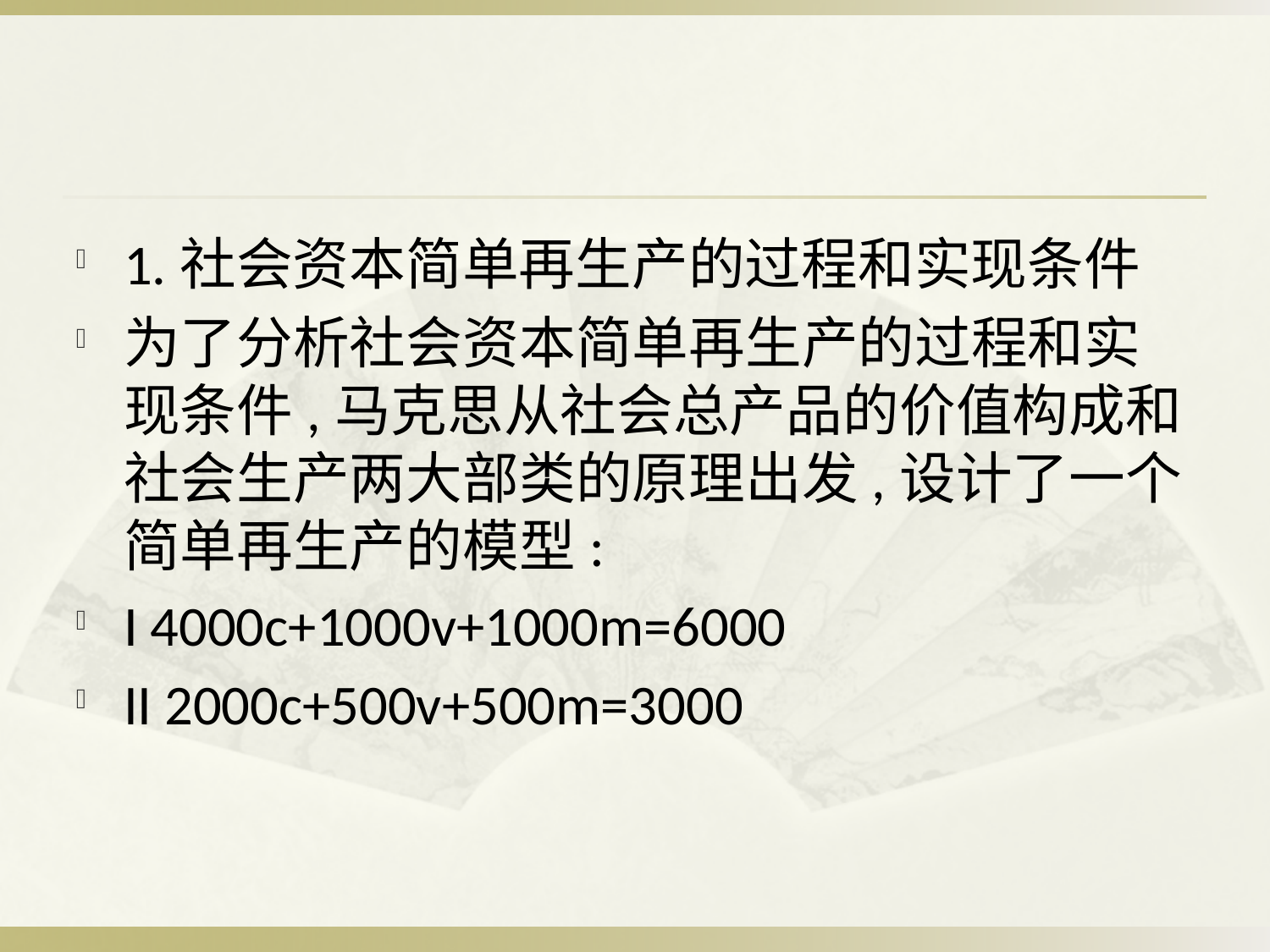

#
1.社会资本简单再生产的过程和实现条件
为了分析社会资本简单再生产的过程和实现条件,马克思从社会总产品的价值构成和社会生产两大部类的原理出发,设计了一个简单再生产的模型:
I 4000c+1000v+1000m=6000
II 2000c+500v+500m=3000